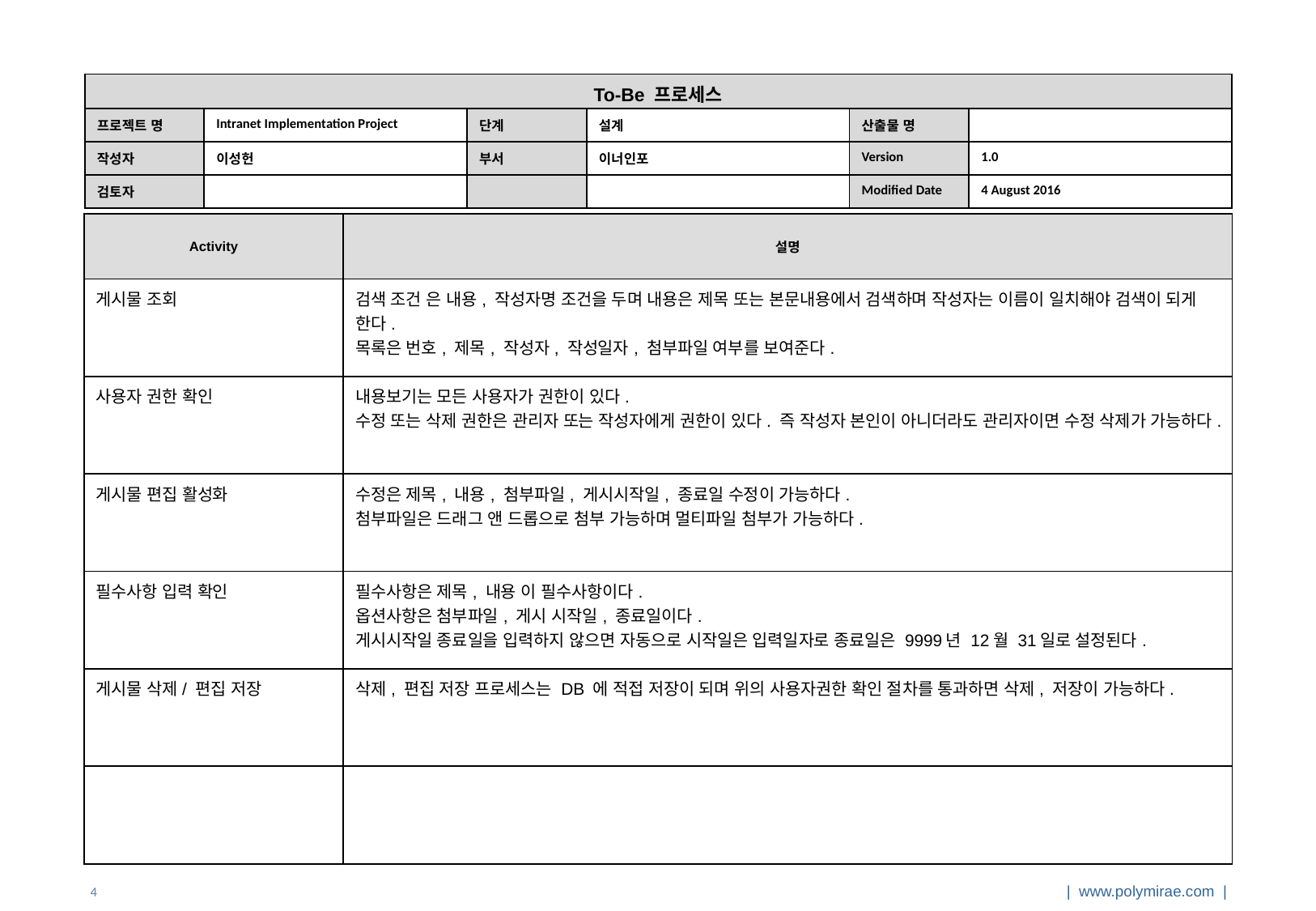

| Activity | 설명 |
| --- | --- |
| 게시물 조회 | 검색 조건 은 내용, 작성자명 조건을 두며 내용은 제목 또는 본문내용에서 검색하며 작성자는 이름이 일치해야 검색이 되게 한다. 목록은 번호, 제목, 작성자, 작성일자, 첨부파일 여부를 보여준다. |
| 사용자 권한 확인 | 내용보기는 모든 사용자가 권한이 있다. 수정 또는 삭제 권한은 관리자 또는 작성자에게 권한이 있다. 즉 작성자 본인이 아니더라도 관리자이면 수정 삭제가 가능하다. |
| 게시물 편집 활성화 | 수정은 제목, 내용, 첨부파일, 게시시작일, 종료일 수정이 가능하다. 첨부파일은 드래그 앤 드롭으로 첨부 가능하며 멀티파일 첨부가 가능하다. |
| 필수사항 입력 확인 | 필수사항은 제목, 내용 이 필수사항이다. 옵션사항은 첨부파일, 게시 시작일, 종료일이다. 게시시작일 종료일을 입력하지 않으면 자동으로 시작일은 입력일자로 종료일은 9999년 12월 31일로 설정된다. |
| 게시물 삭제/ 편집 저장 | 삭제, 편집 저장 프로세스는 DB 에 적접 저장이 되며 위의 사용자권한 확인 절차를 통과하면 삭제, 저장이 가능하다. |
|  |  |
4